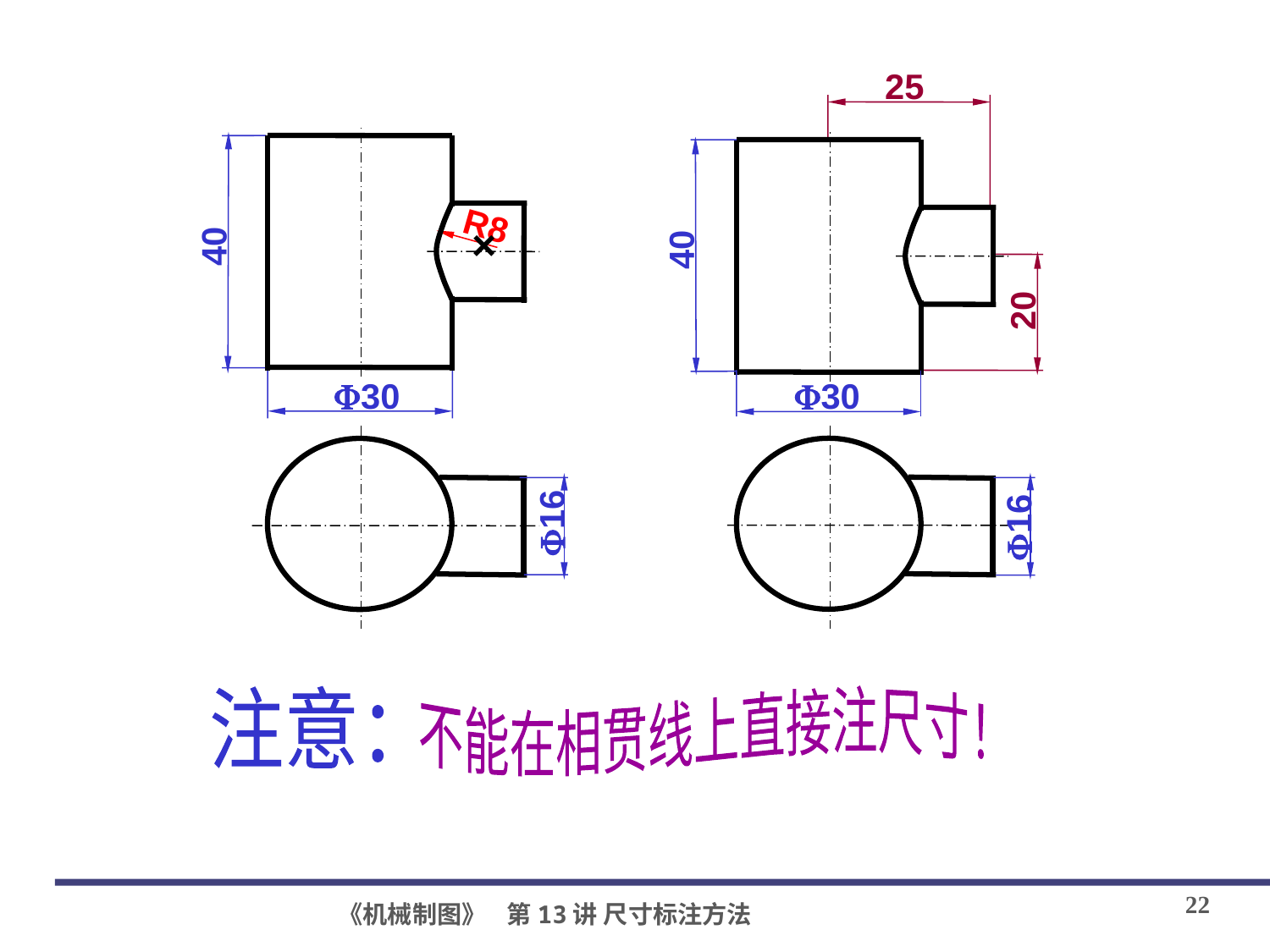

25

40

Φ30

Φ16

40

R8

×

20

Φ30

Φ16

不能在相贯线上直接注尺寸！
注意：
22